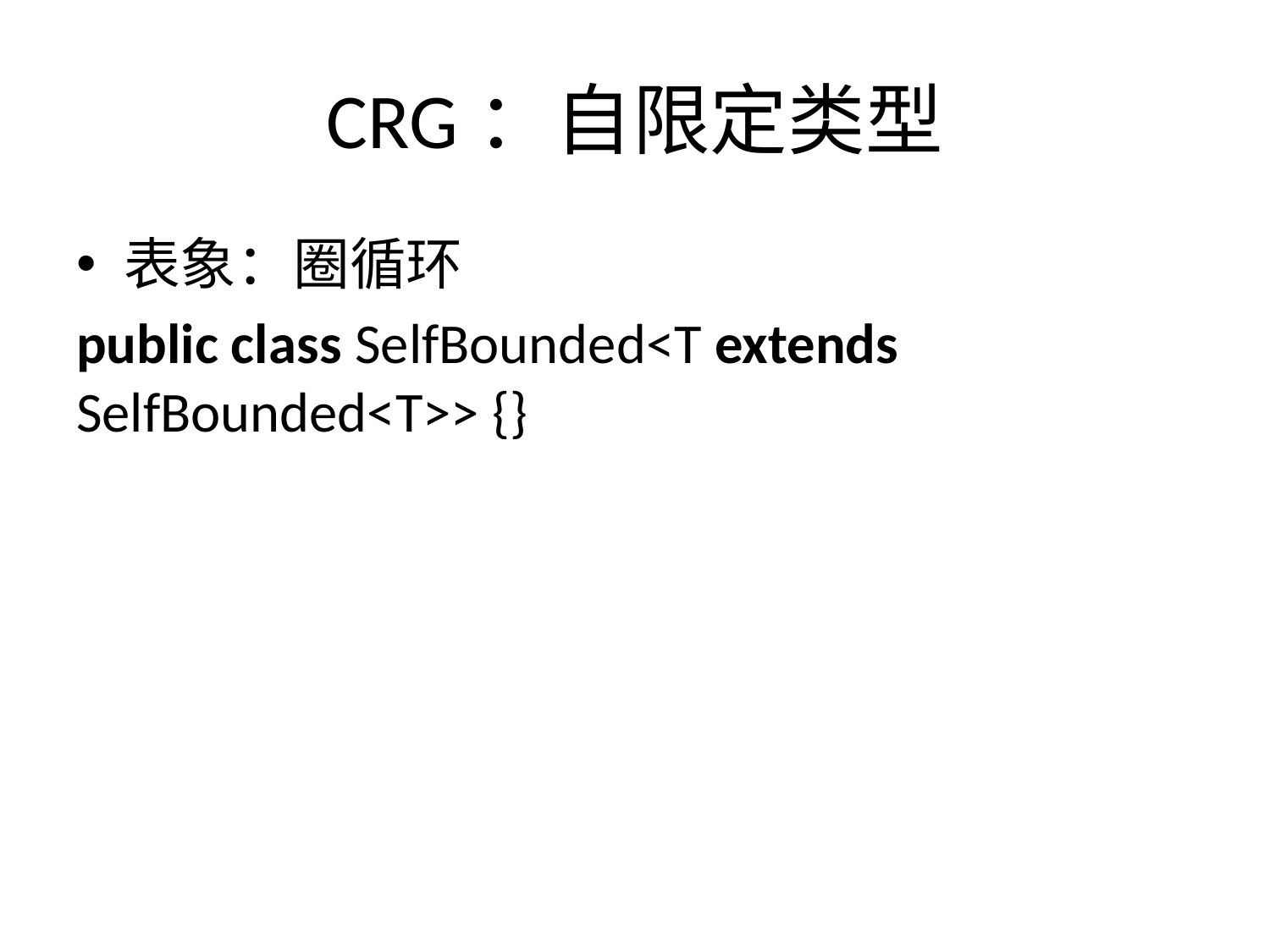

# CRG：自限定类型
表象：圈循环
public class SelfBounded<T extends SelfBounded<T>> {}